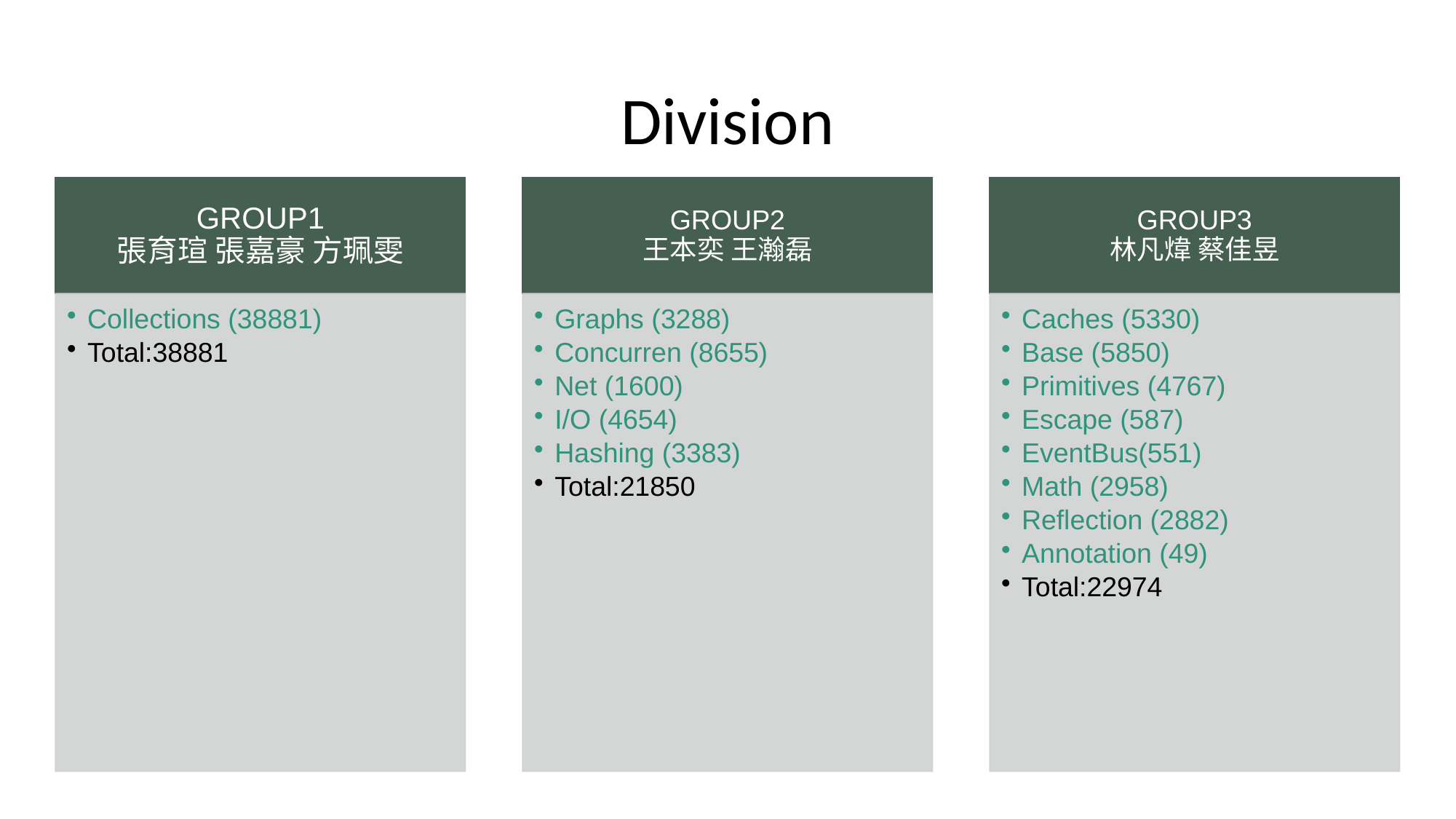

Division
GROUP1
張育瑄 張嘉豪 方珮雯
Collections (38881)
Total:38881
GROUP2
王本奕 王瀚磊
Graphs (3288)
Concurren (8655)
Net (1600)
I/O (4654)
Hashing (3383)
Total:21850
GROUP3
林凡煒 蔡佳昱
Caches (5330)
Base (5850)
Primitives (4767)
Escape (587)
EventBus(551)
Math (2958)
Reflection (2882)
Annotation (49)
Total:22974